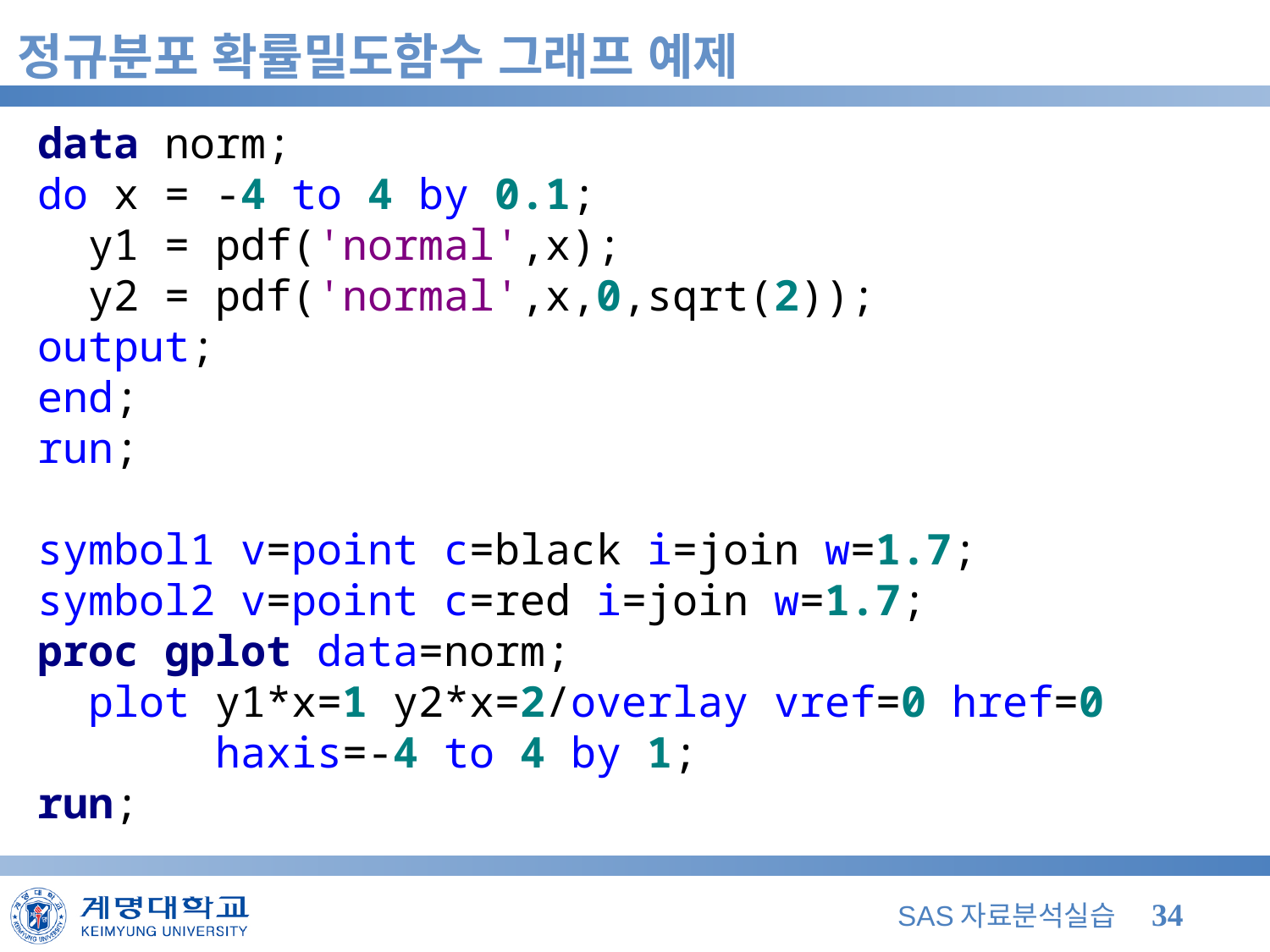

# 정규분포 확률밀도함수 그래프 예제
data norm;
do x = -4 to 4 by 0.1;
  y1 = pdf('normal',x);
  y2 = pdf('normal',x,0,sqrt(2));
output;
end;
run;

symbol1 v=point c=black i=join w=1.7;
symbol2 v=point c=red i=join w=1.7;
proc gplot data=norm;
  plot y1*x=1 y2*x=2/overlay vref=0 href=0
       haxis=-4 to 4 by 1;
run;